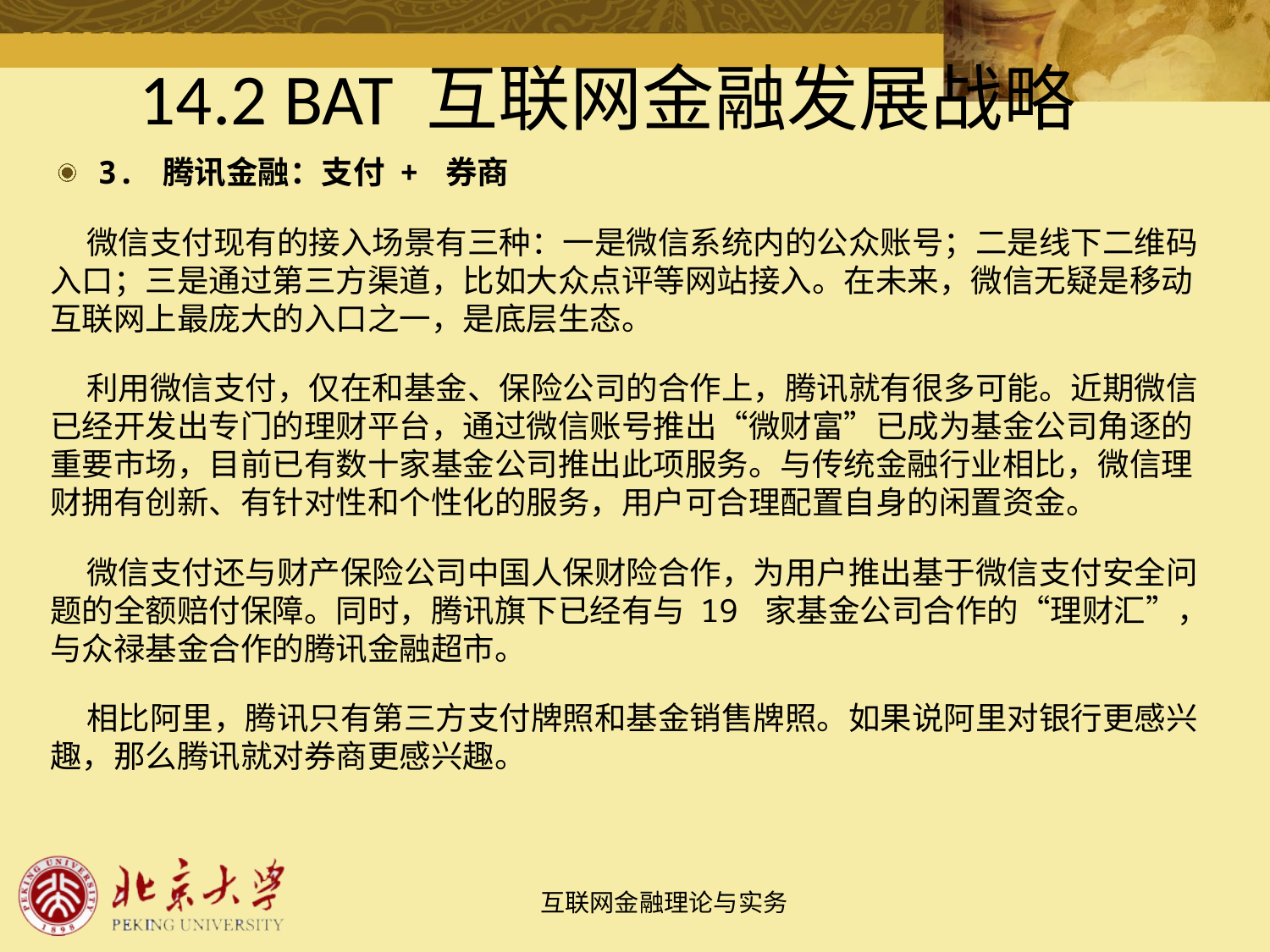

# 14.2 BAT 互联网金融发展战略
3. 腾讯金融：支付 + 券商
    微信支付现有的接入场景有三种：一是微信系统内的公众账号；二是线下二维码入口；三是通过第三方渠道，比如大众点评等网站接入。在未来，微信无疑是移动互联网上最庞大的入口之一，是底层生态。
    利用微信支付，仅在和基金、保险公司的合作上，腾讯就有很多可能。近期微信已经开发出专门的理财平台，通过微信账号推出“微财富”已成为基金公司角逐的重要市场，目前已有数十家基金公司推出此项服务。与传统金融行业相比，微信理财拥有创新、有针对性和个性化的服务，用户可合理配置自身的闲置资金。
    微信支付还与财产保险公司中国人保财险合作，为用户推出基于微信支付安全问题的全额赔付保障。同时，腾讯旗下已经有与 19 家基金公司合作的“理财汇”，与众禄基金合作的腾讯金融超市。
    相比阿里，腾讯只有第三方支付牌照和基金销售牌照。如果说阿里对银行更感兴趣，那么腾讯就对券商更感兴趣。